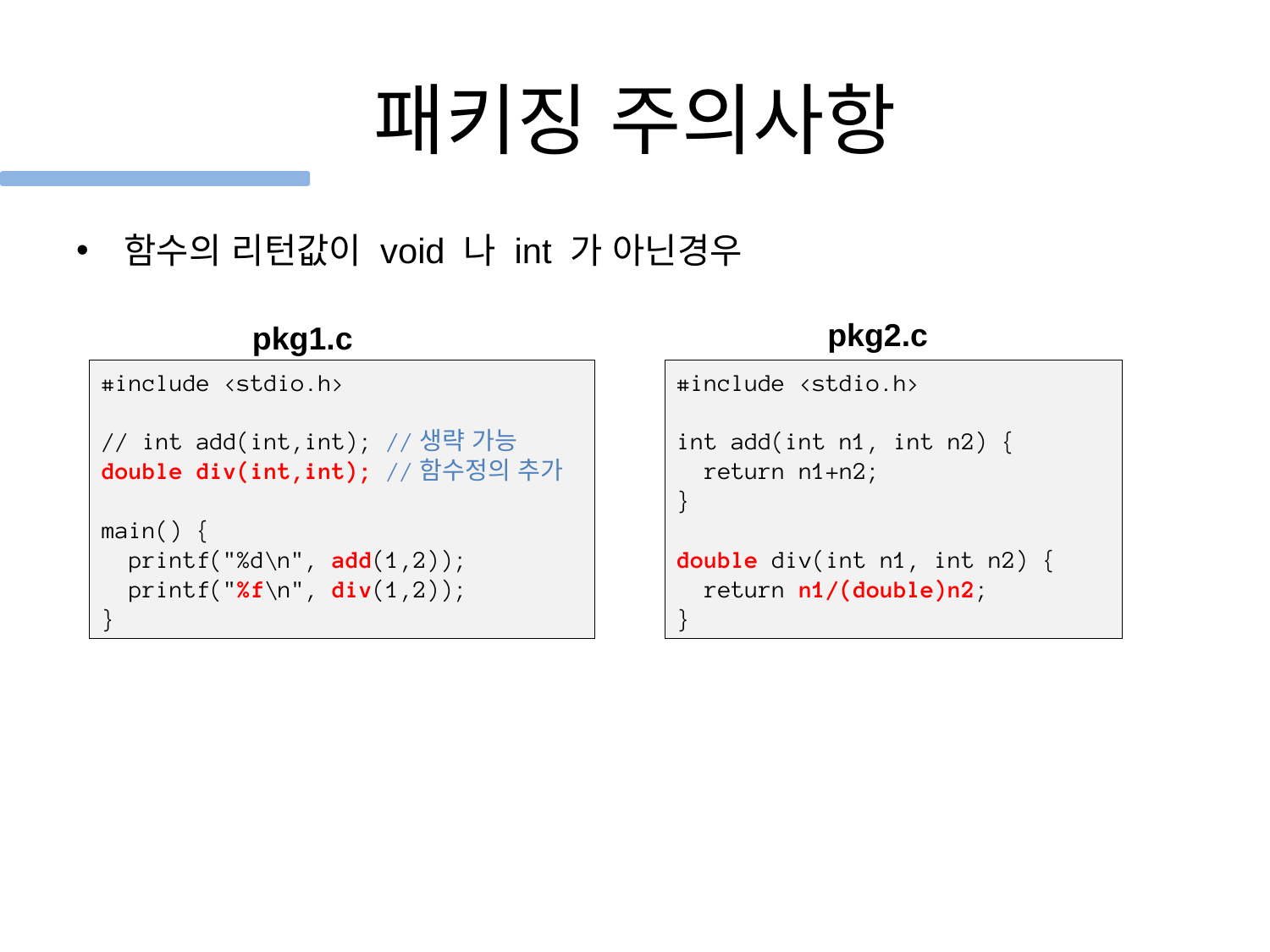

# 패키징 주의사항

함수의 리턴값이 void 나 int 가 아닌경우
pkg2.c
pkg1.c
#include <stdio.h>

// int add(int,int); //생략 가능
double div(int,int); //함수정의 추가

main() {
  printf("%d\n", add(1,2));
  printf("%f\n", div(1,2));
}
#include <stdio.h>

int add(int n1, int n2) {
  return n1+n2;
}

double div(int n1, int n2) {
  return n1/(double)n2;
}